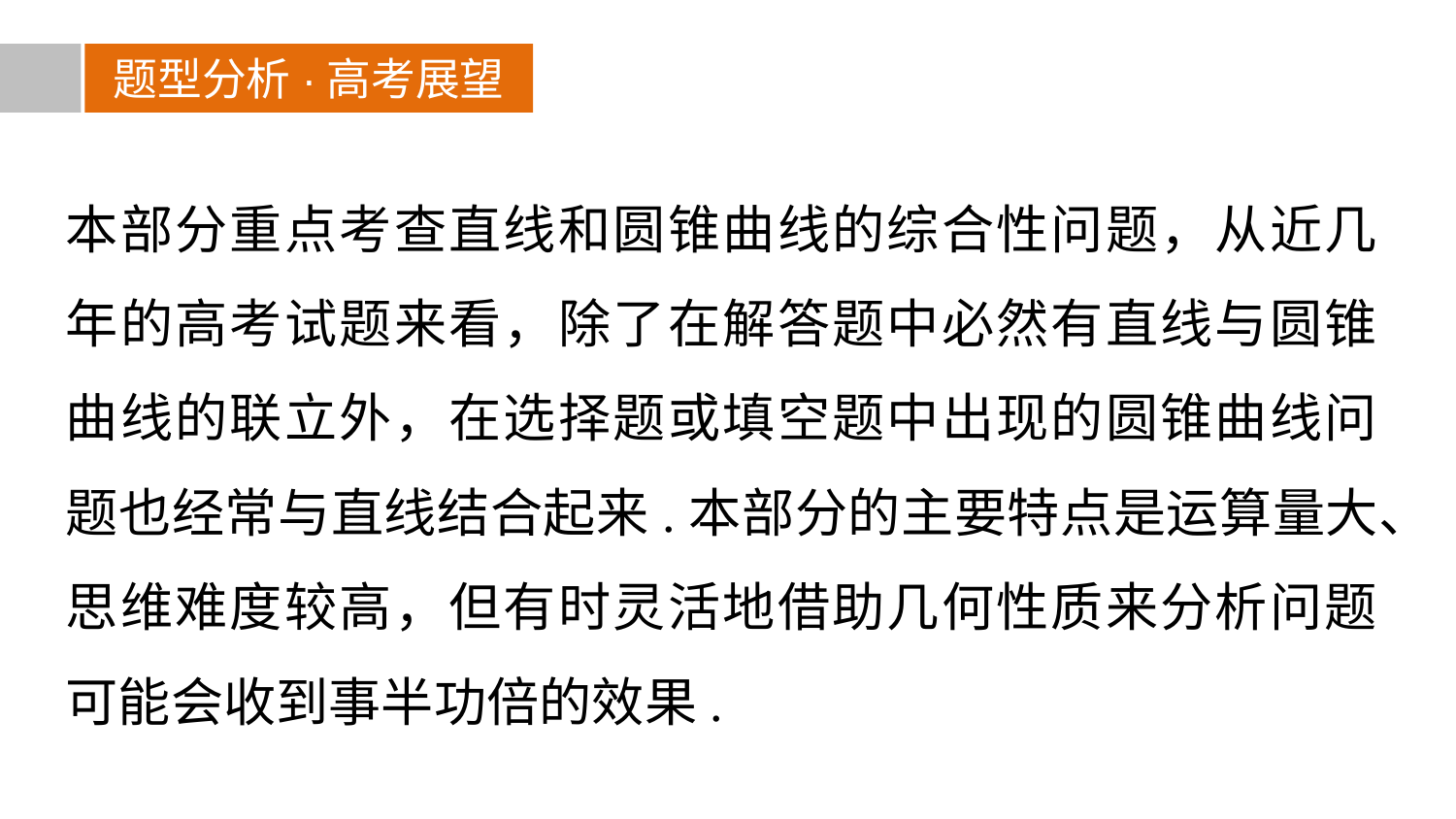

题型分析·高考展望
本部分重点考查直线和圆锥曲线的综合性问题，从近几年的高考试题来看，除了在解答题中必然有直线与圆锥曲线的联立外，在选择题或填空题中出现的圆锥曲线问题也经常与直线结合起来.本部分的主要特点是运算量大、思维难度较高，但有时灵活地借助几何性质来分析问题可能会收到事半功倍的效果.